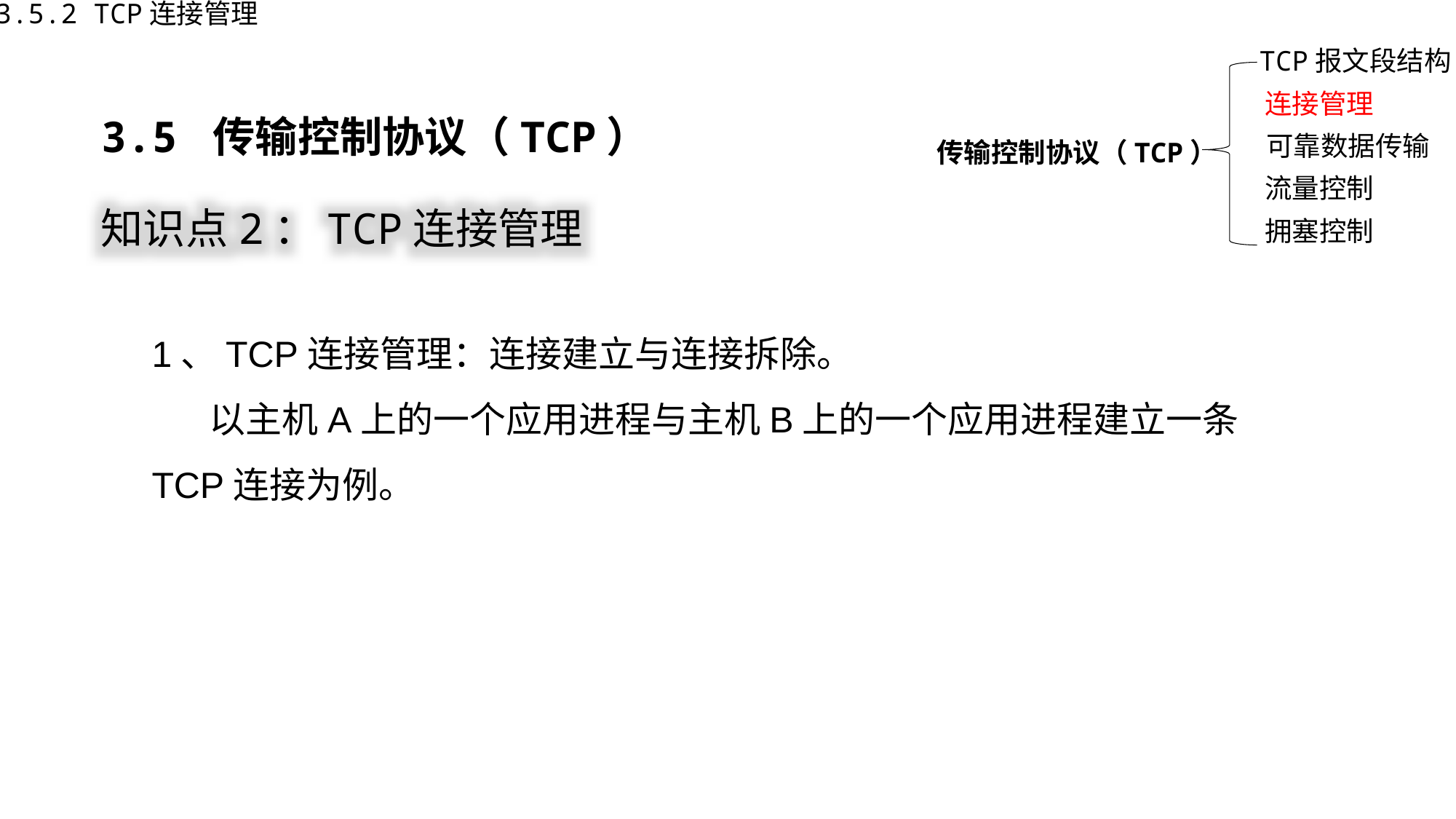

3.5.2 TCP连接管理
TCP报文段结构

连接管理
传输控制协议（TCP）
可靠数据传输
流量控制
拥塞控制
3.5 传输控制协议（TCP）
知识点2：TCP连接管理
1、TCP连接管理：连接建立与连接拆除。
      以主机A上的一个应用进程与主机B上的一个应用进程建立一条TCP连接为例。